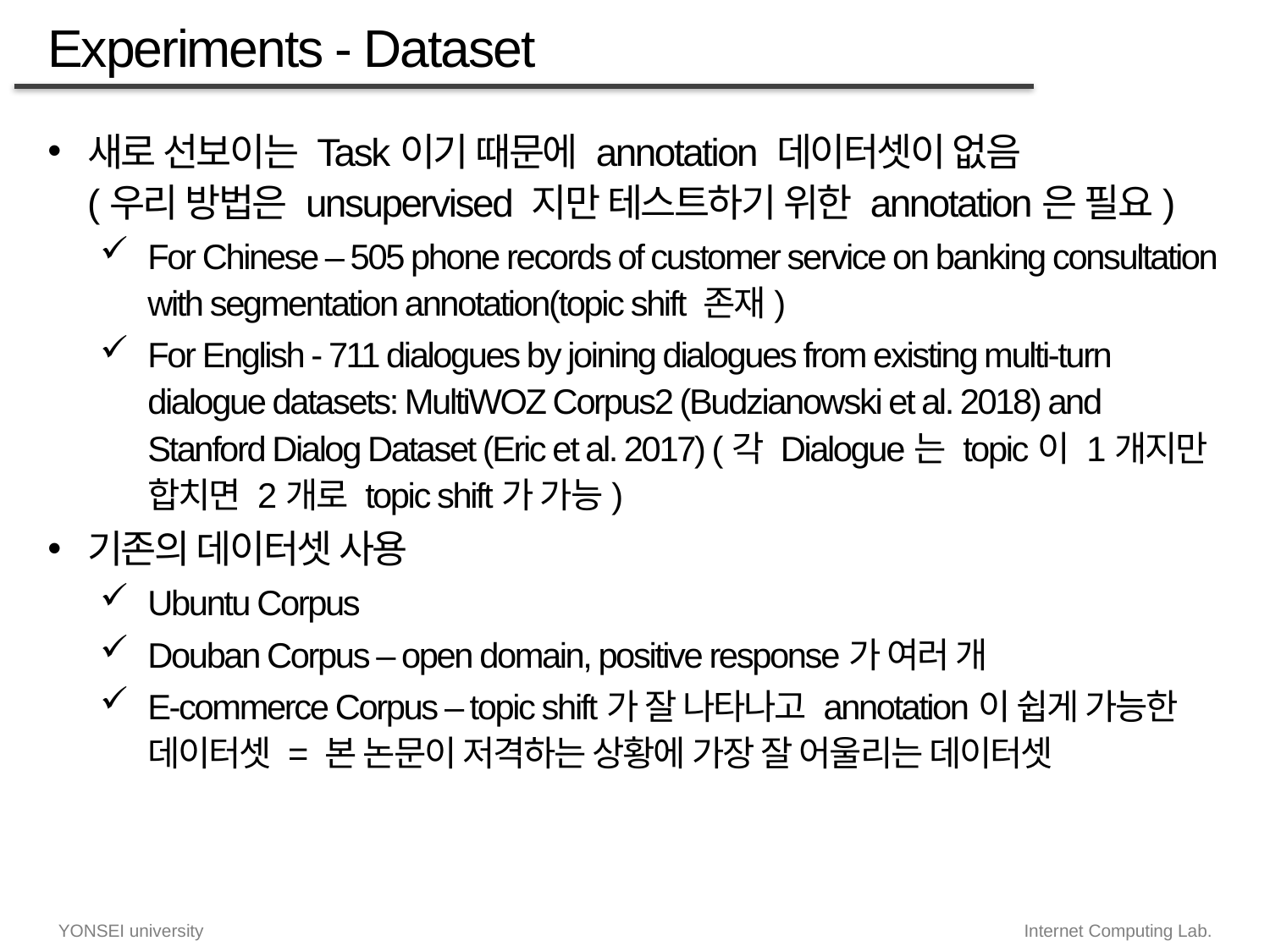

# Experiments - Dataset
새로 선보이는 Task이기 때문에 annotation 데이터셋이 없음
(우리 방법은 unsupervised 지만 테스트하기 위한 annotation은 필요)
For Chinese – 505 phone records of customer service on banking consultation with segmentation annotation(topic shift 존재)
For English - 711 dialogues by joining dialogues from existing multi-turn dialogue datasets: MultiWOZ Corpus2 (Budzianowski et al. 2018) and Stanford Dialog Dataset (Eric et al. 2017) (각 Dialogue는 topic이 1개지만 합치면 2개로 topic shift가 가능)
기존의 데이터셋 사용
Ubuntu Corpus
Douban Corpus – open domain, positive response가 여러 개
E-commerce Corpus – topic shift가 잘 나타나고 annotation이 쉽게 가능한 데이터셋 = 본 논문이 저격하는 상황에 가장 잘 어울리는 데이터셋